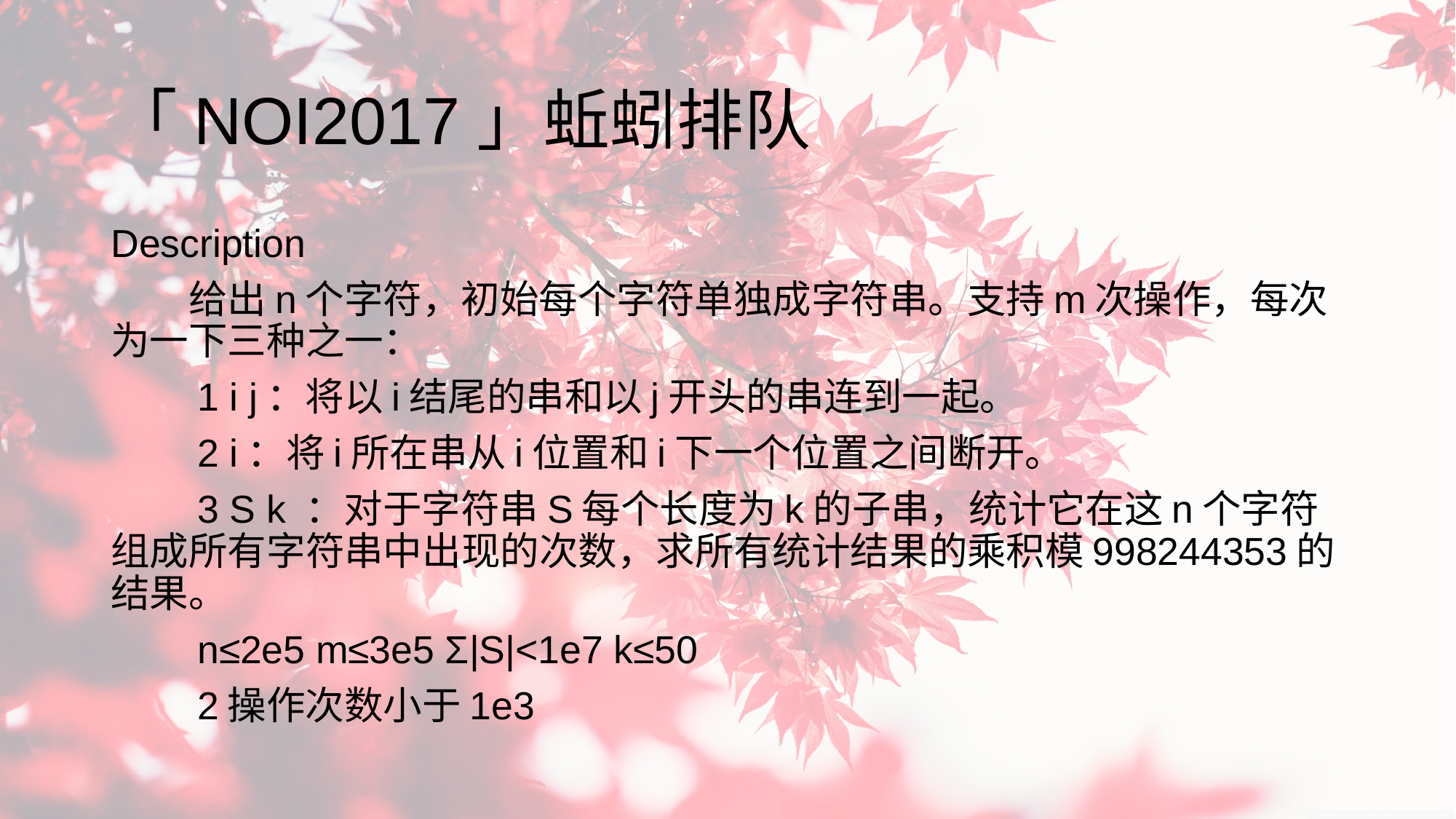

# 「NOI2017」蚯蚓排队
Description
　　给出n个字符，初始每个字符单独成字符串。支持m次操作，每次为一下三种之一：
　　1 i j：将以i结尾的串和以j开头的串连到一起。
　　2 i：将i所在串从i位置和i下一个位置之间断开。
　　3 S k ：对于字符串S每个长度为k的子串，统计它在这n个字符组成所有字符串中出现的次数，求所有统计结果的乘积模998244353的结果。
　　n≤2e5 m≤3e5 Σ|S|<1e7 k≤50
　　2操作次数小于1e3